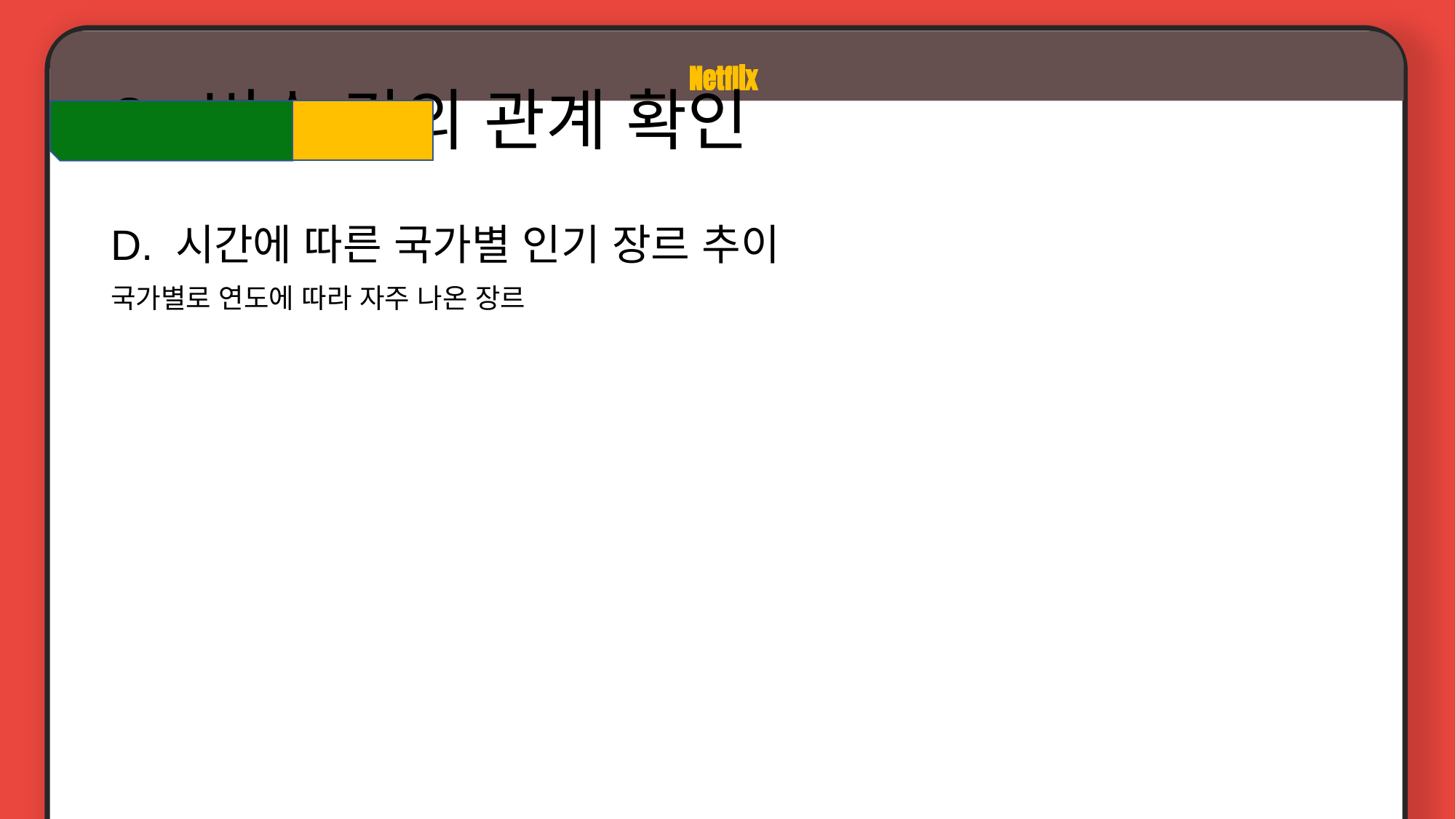

Netflix
# 2. 변수 간의 관계 확인

D. 시간에 따른 국가별 인기 장르 추이
국가별로 연도에 따라 자주 나온 장르